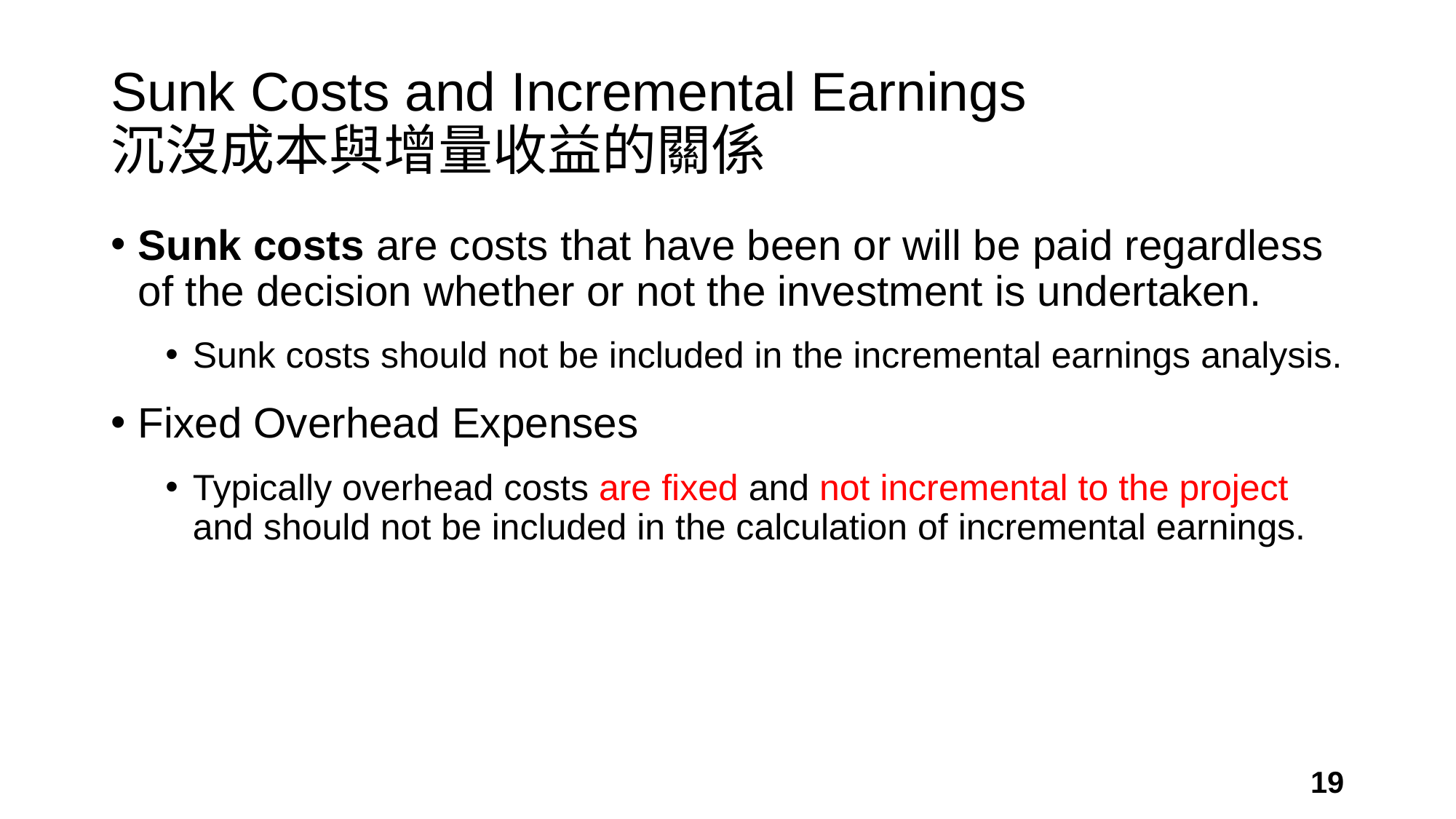

# Sunk Costs and Incremental Earnings 沉沒成本與增量收益的關係
Sunk costs are costs that have been or will be paid regardless of the decision whether or not the investment is undertaken.
Sunk costs should not be included in the incremental earnings analysis.
Fixed Overhead Expenses
Typically overhead costs are fixed and not incremental to the project and should not be included in the calculation of incremental earnings.

19